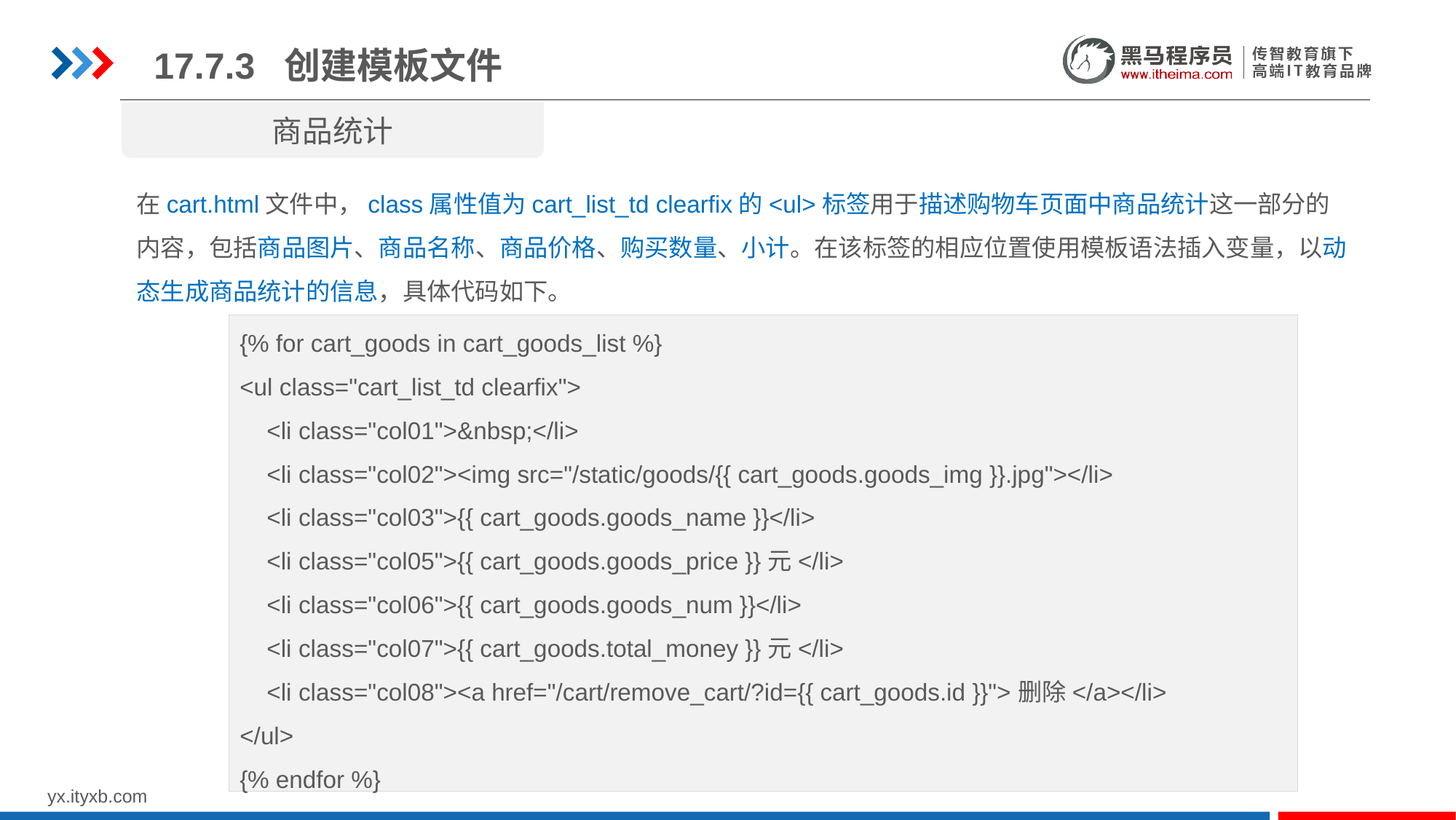

17.7.3  创建模板文件

商品统计
在cart.html文件中，class属性值为cart_list_td clearfix的<ul>标签用于描述购物车页面中商品统计这一部分的内容，包括商品图片、商品名称、商品价格、购买数量、小计。在该标签的相应位置使用模板语法插入变量，以动态生成商品统计的信息，具体代码如下。
{% for cart_goods in cart_goods_list %}
<ul class="cart_list_td clearfix">
    <li class="col01">&nbsp;</li>
    <li class="col02"><img src="/static/goods/{{ cart_goods.goods_img }}.jpg"></li>
    <li class="col03">{{ cart_goods.goods_name }}</li>
    <li class="col05">{{ cart_goods.goods_price }}元</li>
    <li class="col06">{{ cart_goods.goods_num }}</li>
    <li class="col07">{{ cart_goods.total_money }}元</li>
    <li class="col08"><a href="/cart/remove_cart/?id={{ cart_goods.id }}">删除</a></li>
</ul>
{% endfor %}